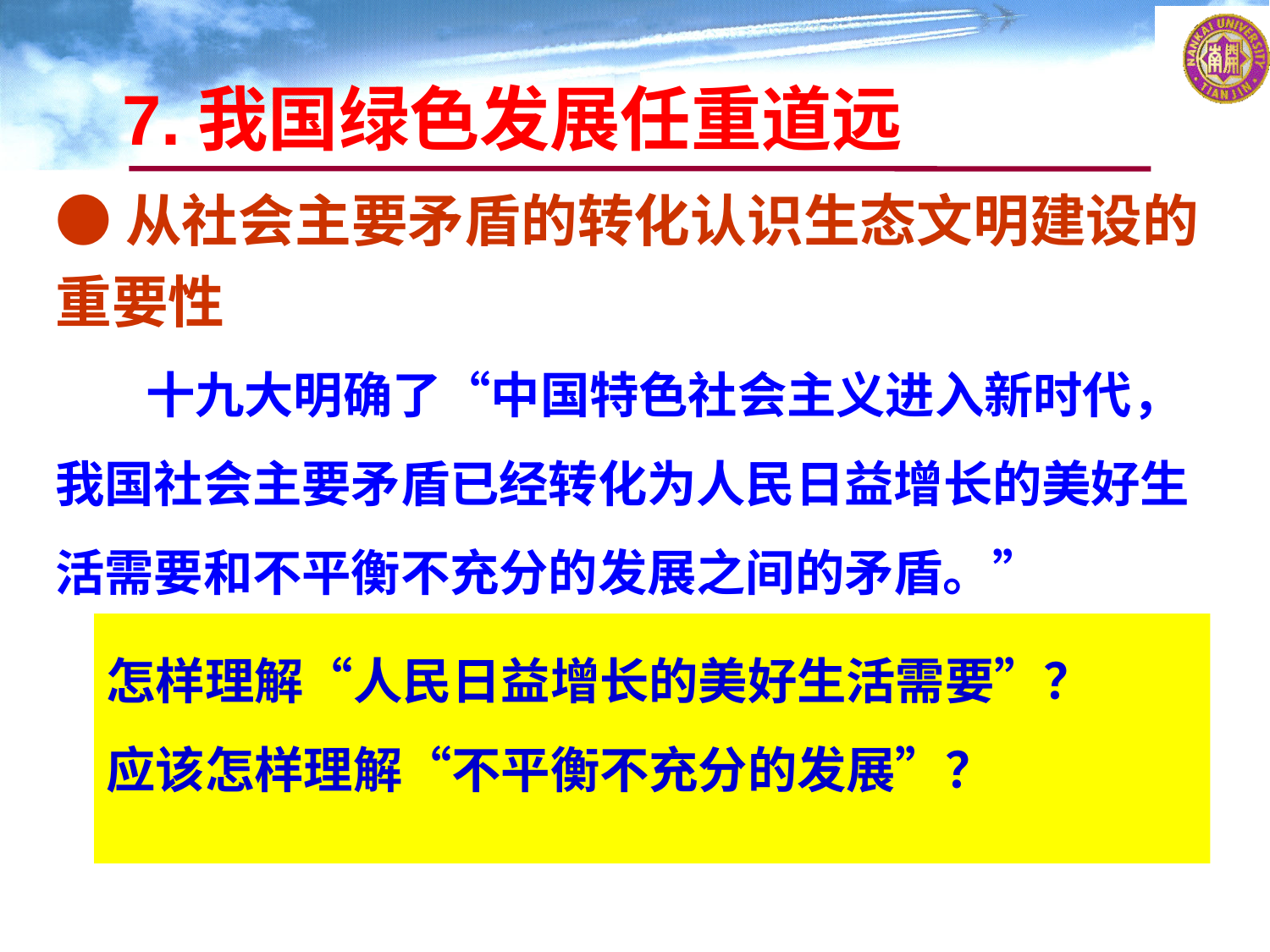

7.我国绿色发展任重道远
●从社会主要矛盾的转化认识生态文明建设的重要性
       十九大明确了“中国特色社会主义进入新时代，我国社会主要矛盾已经转化为人民日益增长的美好生活需要和不平衡不充分的发展之间的矛盾。”

怎样理解“人民日益增长的美好生活需要”？
应该怎样理解“不平衡不充分的发展”？